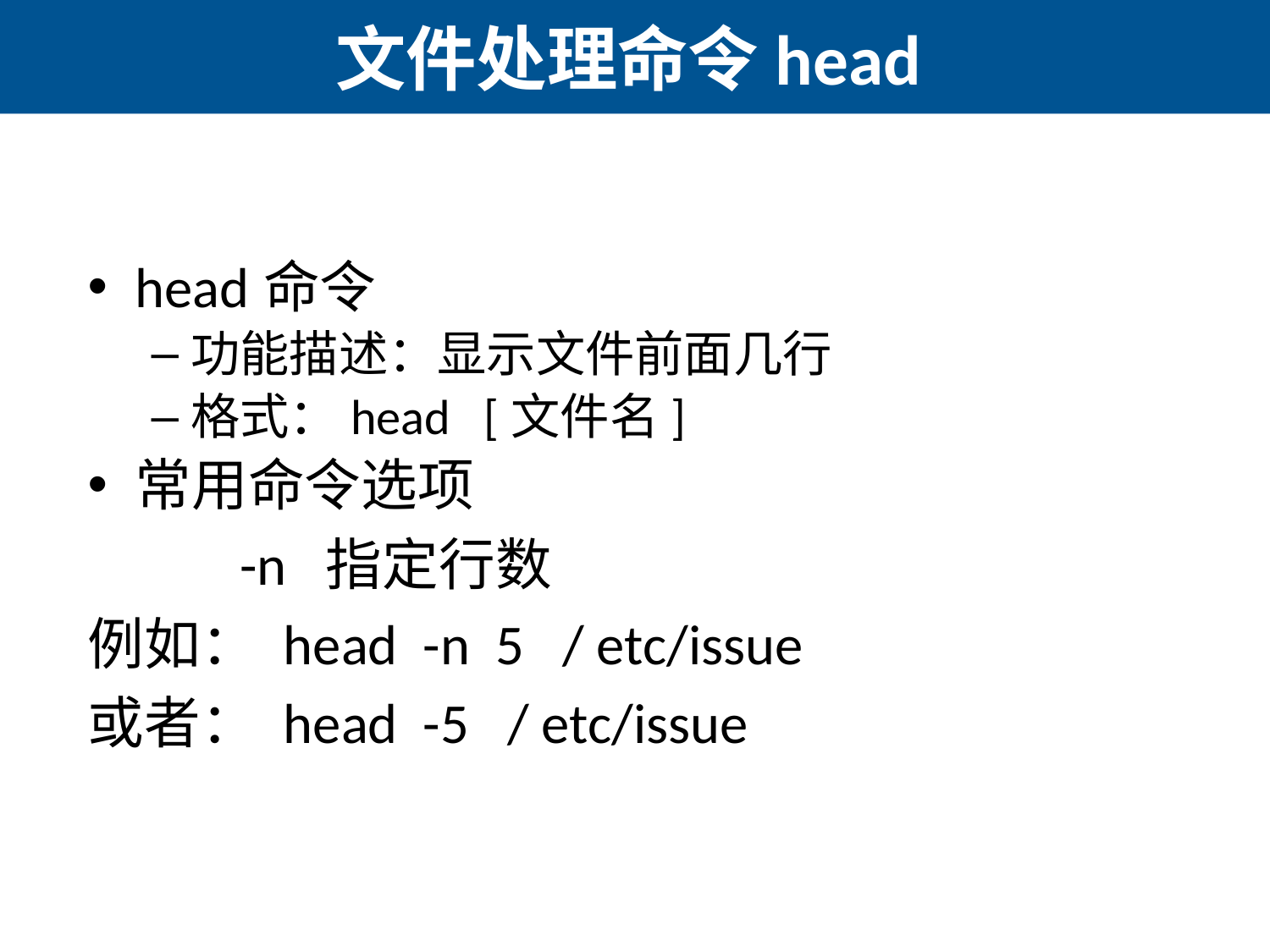

# 文件处理命令head

head命令
功能描述：显示文件前面几行
格式：head   [文件名]
常用命令选项
	  -n  指定行数
例如： head  -n  5   / etc/issue
或者： head  -5   / etc/issue